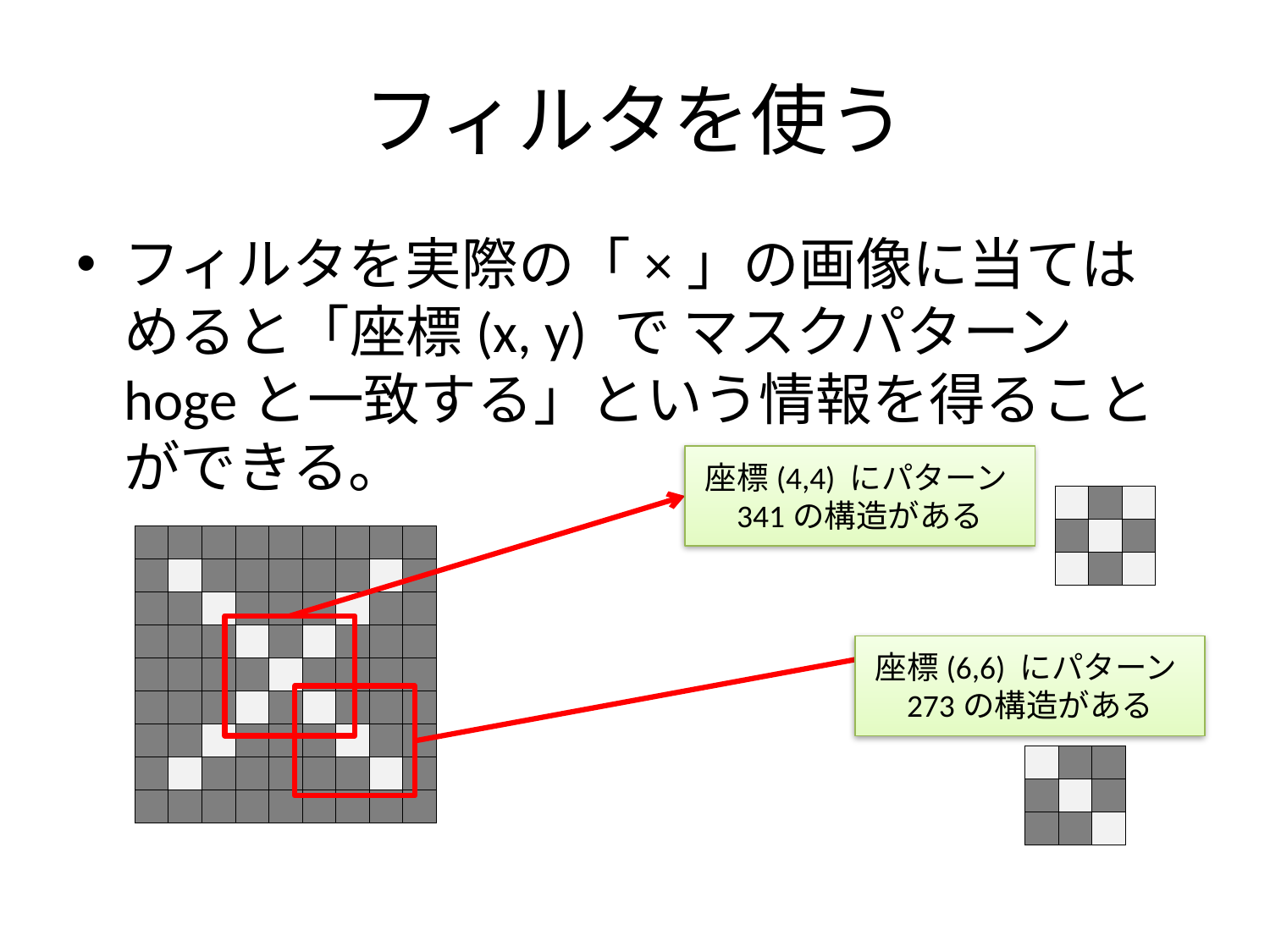

# フィルタを使う
フィルタを実際の「×」の画像に当てはめると「座標(x, y) で マスクパターンhogeと一致する」という情報を得ることができる。
座標(4,4) にパターン341の構造がある
|  |  |  |
| --- | --- | --- |
|  |  |  |
|  |  |  |
|  |  |  |  |  |  |  |  |  |
| --- | --- | --- | --- | --- | --- | --- | --- | --- |
|  |  |  |  |  |  |  |  |  |
|  |  |  |  |  |  |  |  |  |
|  |  |  |  |  |  |  |  |  |
|  |  |  |  |  |  |  |  |  |
|  |  |  |  |  |  |  |  |  |
|  |  |  |  |  |  |  |  |  |
|  |  |  |  |  |  |  |  |  |
|  |  |  |  |  |  |  |  |  |

座標(6,6) にパターン273の構造がある

|  |  |  |
| --- | --- | --- |
|  |  |  |
|  |  |  |